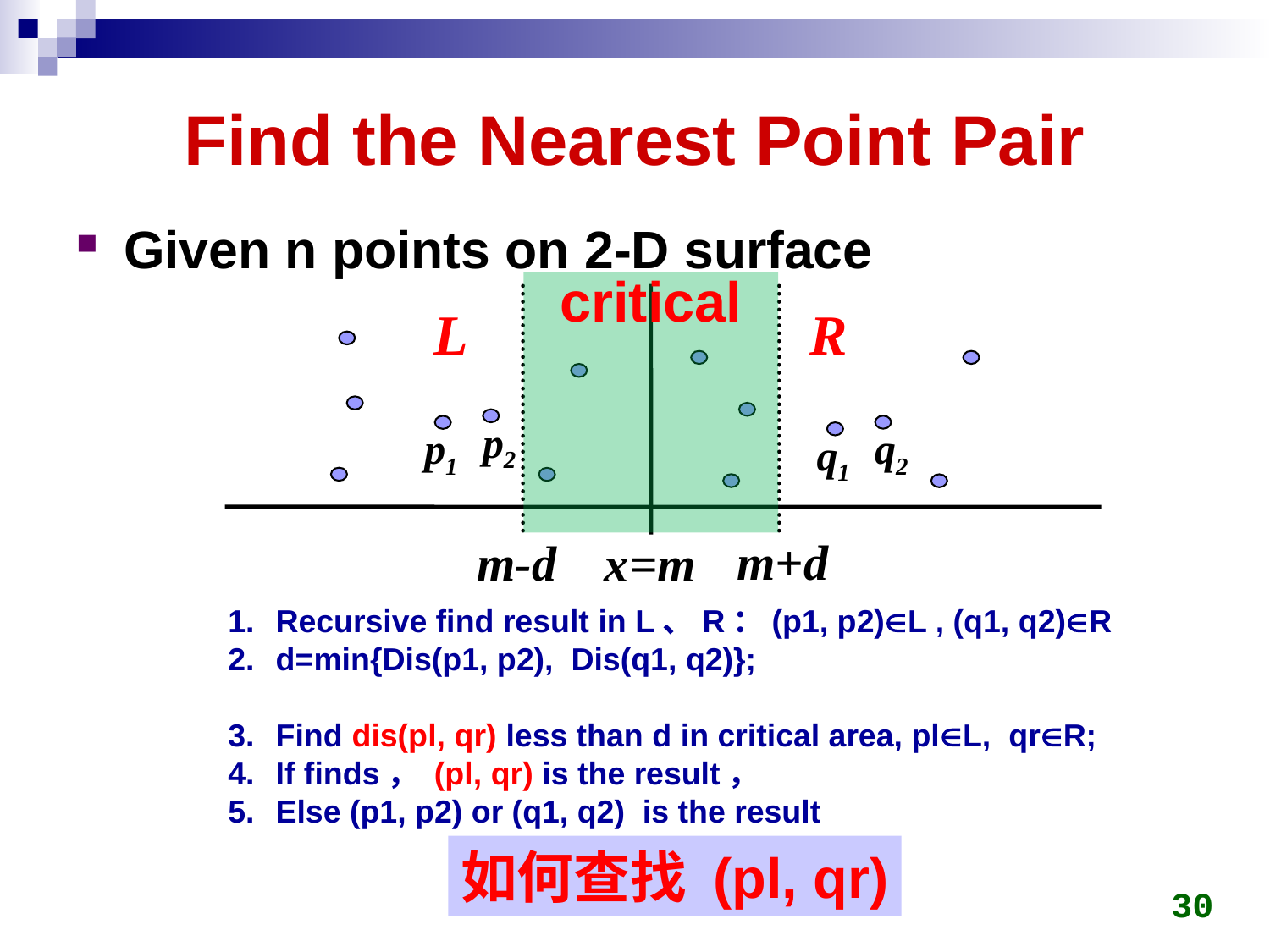

# Find the Nearest Point Pair
Given n points on 2-D surface

critical

L
R

p2

p1

q2
q1

 m+d
 m-d
x=m
Recursive find result in L、R：(p1, p2)∈L , (q1, q2)∈R
d=min{Dis(p1, p2),  Dis(q1, q2)};

Find dis(pl, qr) less than d in critical area, pl∈L,  qr∈R;
If finds， (pl, qr) is the result，
Else (p1, p2) or (q1, q2)  is the result
如何查找 (pl, qr)
30